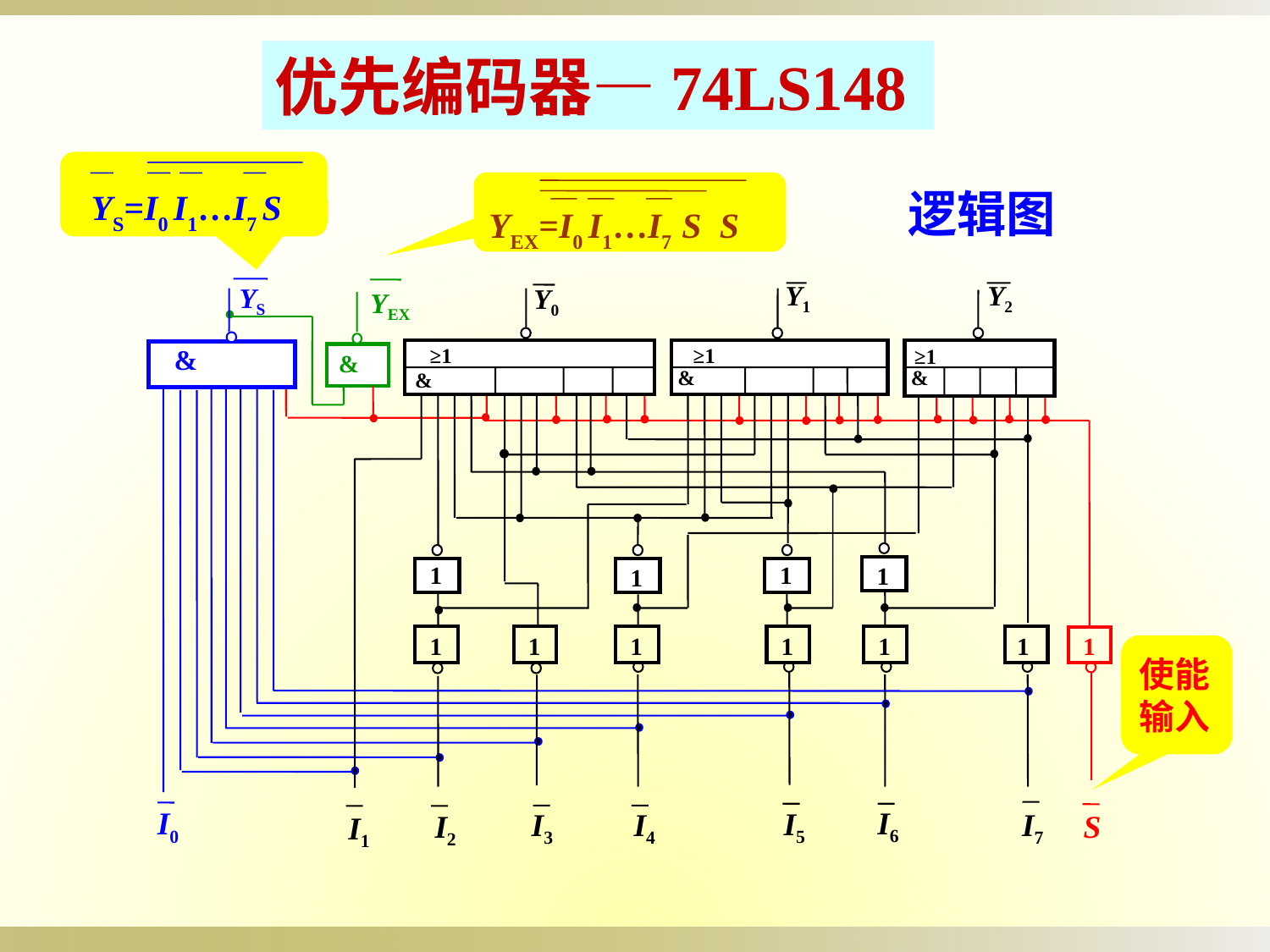

优先编码器—74LS148

YS=I0 I1…I7 S

   YEX=I0 I1…I7  S  S

逻辑图
Y1
Y2
Y0

≥1
≥1
≥1

&
&
&

1
1
1

1

1
1
1
1
1
1

I6
I5
I3
I4
I7
I2
I1

YS

&

I0

YEX

&

1

S

使能输入